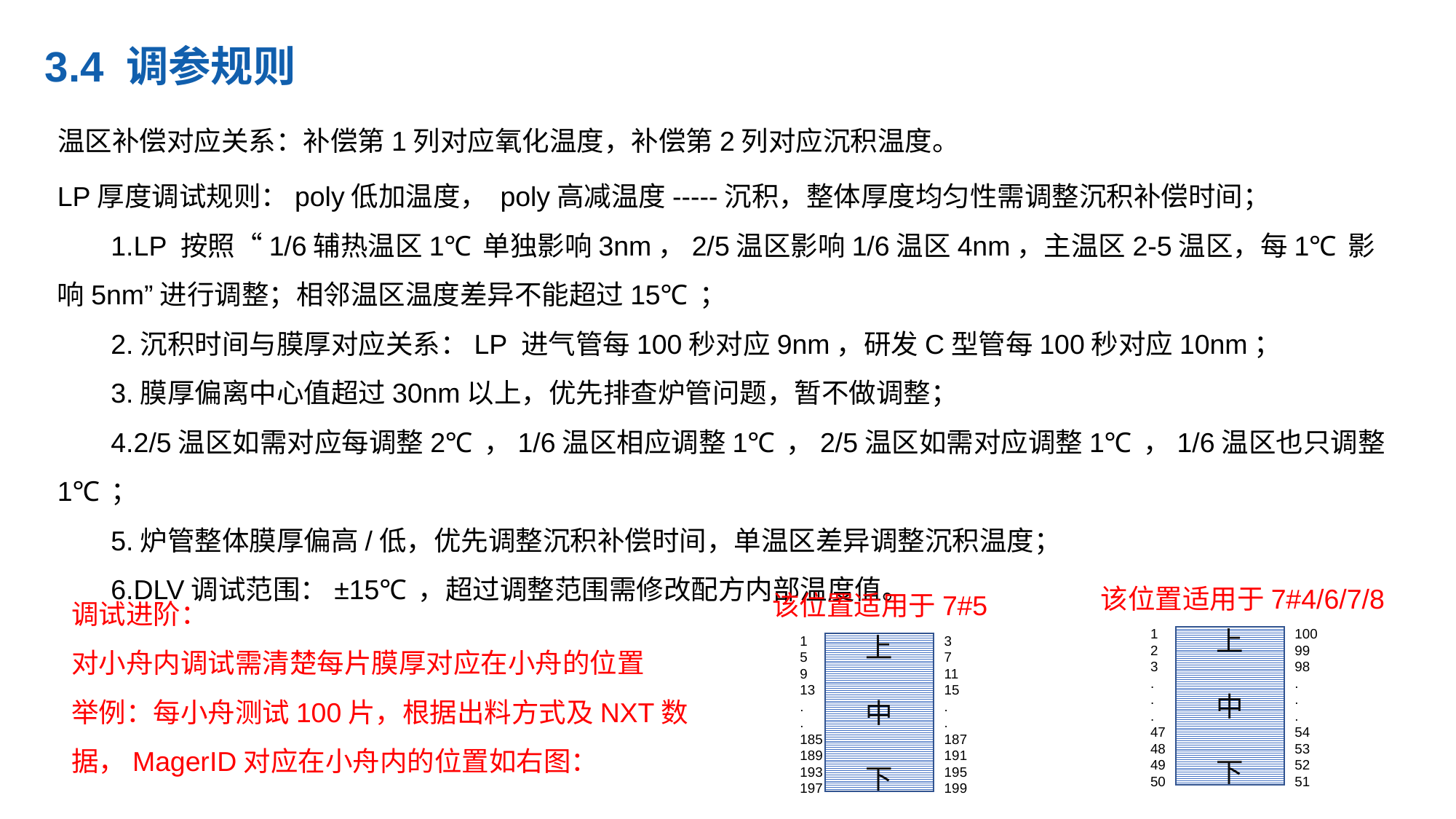

3.4 调参规则
工艺调试类

温区补偿对应关系：补偿第1列对应氧化温度，补偿第2列对应沉积温度。
LP厚度调试规则：poly低加温度， poly高减温度-----沉积，整体厚度均匀性需调整沉积补偿时间；
       1.LP 按照“1/6辅热温区1℃单独影响3nm，2/5温区影响1/6温区4nm，主温区2-5温区，每1℃影响5nm”进行调整；相邻温区温度差异不能超过15℃；
       2.沉积时间与膜厚对应关系：LP 进气管每100秒对应9nm，研发C型管每100秒对应10nm；
       3.膜厚偏离中心值超过30nm以上，优先排查炉管问题，暂不做调整；
       4.2/5温区如需对应每调整2℃，1/6温区相应调整1℃，2/5温区如需对应调整1℃，1/6温区也只调整1℃；
       5.炉管整体膜厚偏高/低，优先调整沉积补偿时间，单温区差异调整沉积温度；
       6.DLV调试范围：±15℃，超过调整范围需修改配方内部温度值。
调试进阶：
对小舟内调试需清楚每片膜厚对应在小舟的位置
举例：每小舟测试100片，根据出料方式及NXT数据，MagerID对应在小舟内的位置如右图：
该位置适用于7#4/6/7/8
该位置适用于7#5
1
2
3
.
.
.
47
48
49
50

100
99
98
.
.
.
54
53
52
51
上

中

下
1
5
9
13
.
.
185
189
193
197

3
7
11
15
.
.
187
191
195
199
上

中

下